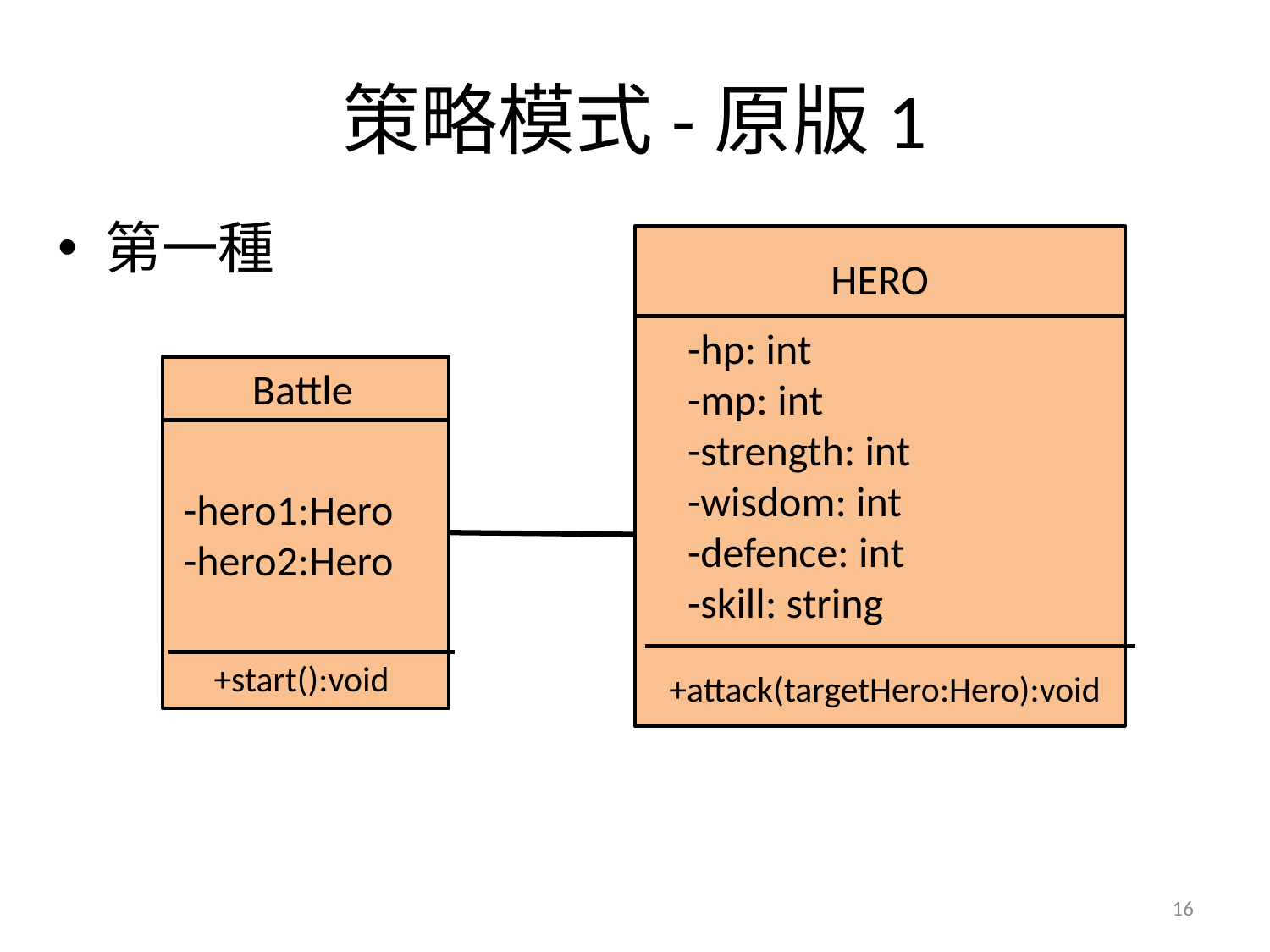

# 策略模式-原版1
第一種

HERO
-hp: int
-mp: int
-strength: int
-wisdom: int
-defence: int
-skill: string
+attack(targetHero:Hero):void
Battle

-hero1:Hero
-hero2:Hero
+start():void
16